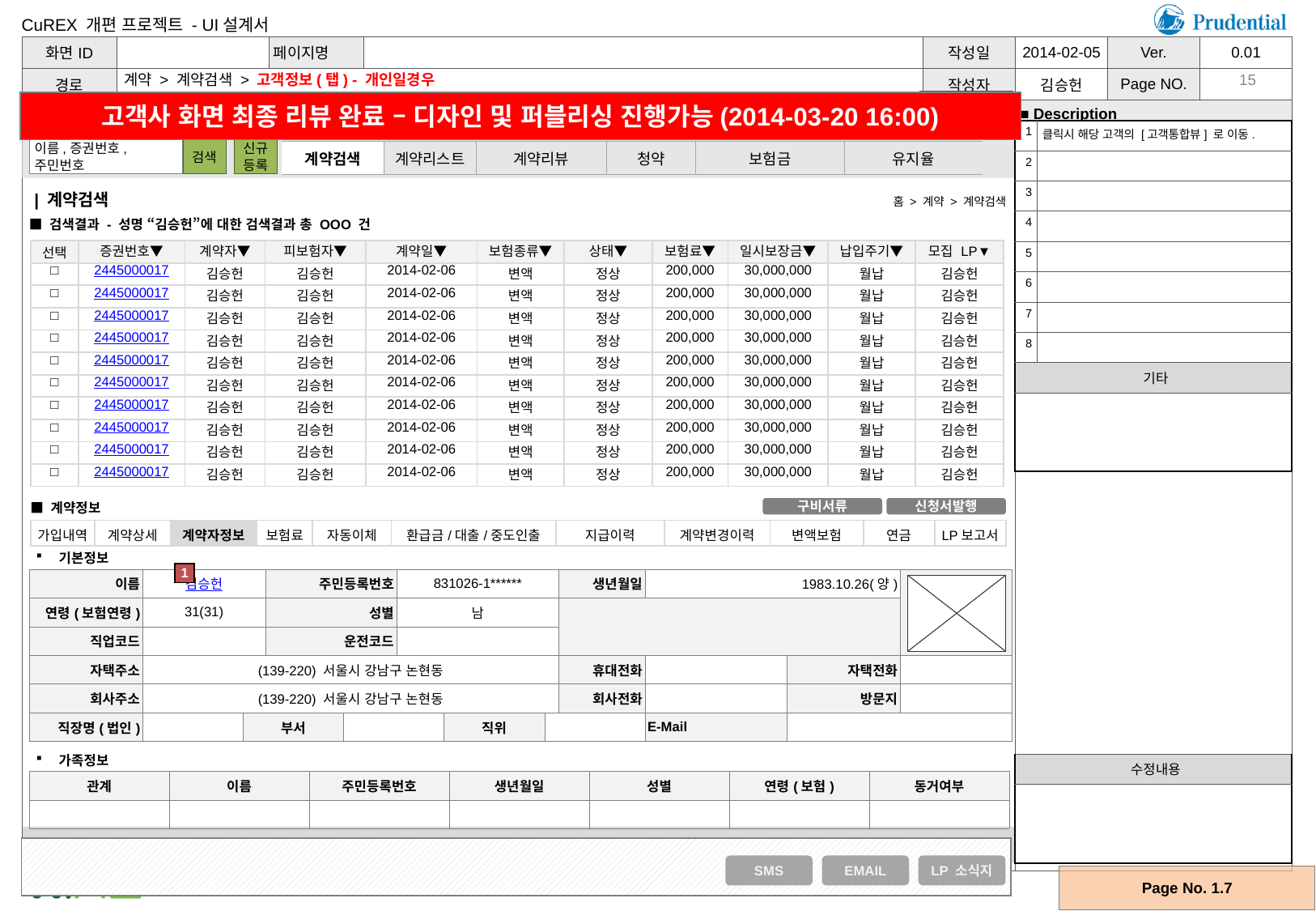

계약 > 계약검색 > 고객정보(탭) - 개인일경우
15
고객사 화면 최종 리뷰 완료 – 디자인 및 퍼블리싱 진행가능(2014-03-20 16:00)
| 1 | 클릭시 해당 고객의 [고객통합뷰] 로 이동. |
| --- | --- |
| 2 |  |
| 3 |  |
| 4 |  |
| 5 |  |
| 6 |  |
| 7 |  |
| 8 |  |
| 기타 |  |
|  |  |
| 계약검색 | 계약리스트 | 계약리뷰 | 청약 | 보험금 | 유지율 |
| --- | --- | --- | --- | --- | --- |
| 계약검색
홈 > 계약 > 계약검색
■ 검색결과 - 성명 “김승헌”에 대한 검색결과 총 OOO 건
| 선택 | 증권번호▼ | 계약자▼ | 피보험자▼ | 계약일▼ | 보험종류▼ | 상태▼ | 보험료▼ | 일시보장금▼ | 납입주기▼ | 모집 LP▼ |
| --- | --- | --- | --- | --- | --- | --- | --- | --- | --- | --- |
| □ | 2445000017 | 김승헌 | 김승헌 | 2014-02-06 | 변액 | 정상 | 200,000 | 30,000,000 | 월납 | 김승헌 |
| □ | 2445000017 | 김승헌 | 김승헌 | 2014-02-06 | 변액 | 정상 | 200,000 | 30,000,000 | 월납 | 김승헌 |
| □ | 2445000017 | 김승헌 | 김승헌 | 2014-02-06 | 변액 | 정상 | 200,000 | 30,000,000 | 월납 | 김승헌 |
| □ | 2445000017 | 김승헌 | 김승헌 | 2014-02-06 | 변액 | 정상 | 200,000 | 30,000,000 | 월납 | 김승헌 |
| □ | 2445000017 | 김승헌 | 김승헌 | 2014-02-06 | 변액 | 정상 | 200,000 | 30,000,000 | 월납 | 김승헌 |
| □ | 2445000017 | 김승헌 | 김승헌 | 2014-02-06 | 변액 | 정상 | 200,000 | 30,000,000 | 월납 | 김승헌 |
| □ | 2445000017 | 김승헌 | 김승헌 | 2014-02-06 | 변액 | 정상 | 200,000 | 30,000,000 | 월납 | 김승헌 |
| □ | 2445000017 | 김승헌 | 김승헌 | 2014-02-06 | 변액 | 정상 | 200,000 | 30,000,000 | 월납 | 김승헌 |
| □ | 2445000017 | 김승헌 | 김승헌 | 2014-02-06 | 변액 | 정상 | 200,000 | 30,000,000 | 월납 | 김승헌 |
| □ | 2445000017 | 김승헌 | 김승헌 | 2014-02-06 | 변액 | 정상 | 200,000 | 30,000,000 | 월납 | 김승헌 |
■ 계약정보
구비서류
신청서발행
| 가입내역 | 계약상세 | 계약자정보 | 보험료 | 자동이체 | 환급금/대출/중도인출 | 지급이력 | 계약변경이력 | 변액보험 | 연금 | LP보고서 |
| --- | --- | --- | --- | --- | --- | --- | --- | --- | --- | --- |
기본정보
1
| 이름 | 김승헌 |  | 주민등록번호 |  | 831026-1\*\*\*\*\*\* |  |  | 생년월일 | 1983.10.26(양) |  |  |
| --- | --- | --- | --- | --- | --- | --- | --- | --- | --- | --- | --- |
| 연령(보험연령) | 31(31) |  | 성별 |  | 남 |  |  |  |  |  |  |
| 직업코드 |  |  | 운전코드 |  |  |  |  |  |  |  |  |
| 자택주소 | (139-220) 서울시 강남구 논현동 |  |  |  |  |  |  | 휴대전화 |  | 자택전화 |  |
| 회사주소 | (139-220) 서울시 강남구 논현동 |  |  |  |  |  |  | 회사전화 |  | 방문지 |  |
| 직장명(법인) |  | 부서 |  |  |  | 직위 |  |  | E-Mail |  |  |

가족정보
| 수정내용 |
| --- |
|  |
| 관계 | 이름 | 주민등록번호 | 생년월일 | 성별 | 연령(보험) | 동거여부 |
| --- | --- | --- | --- | --- | --- | --- |
|  |  |  |  |  |  |  |

SMS
EMAIL
LP 소식지
Page No. 1.7